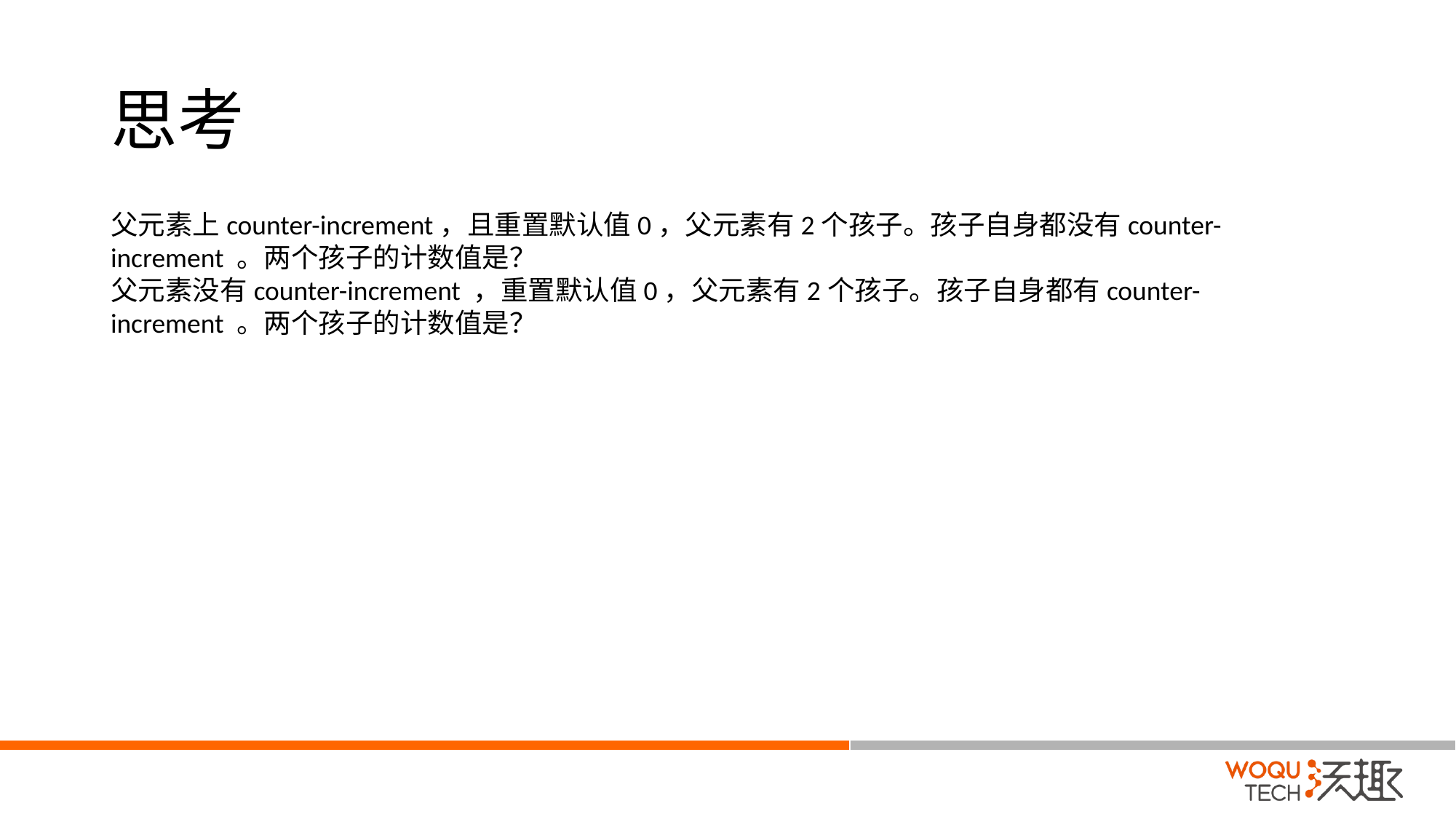

# 思考
父元素上counter-increment，且重置默认值0，父元素有2个孩子。孩子自身都没有counter-increment 。两个孩子的计数值是？
父元素没有counter-increment ，重置默认值0，父元素有2个孩子。孩子自身都有counter-increment 。两个孩子的计数值是？
8